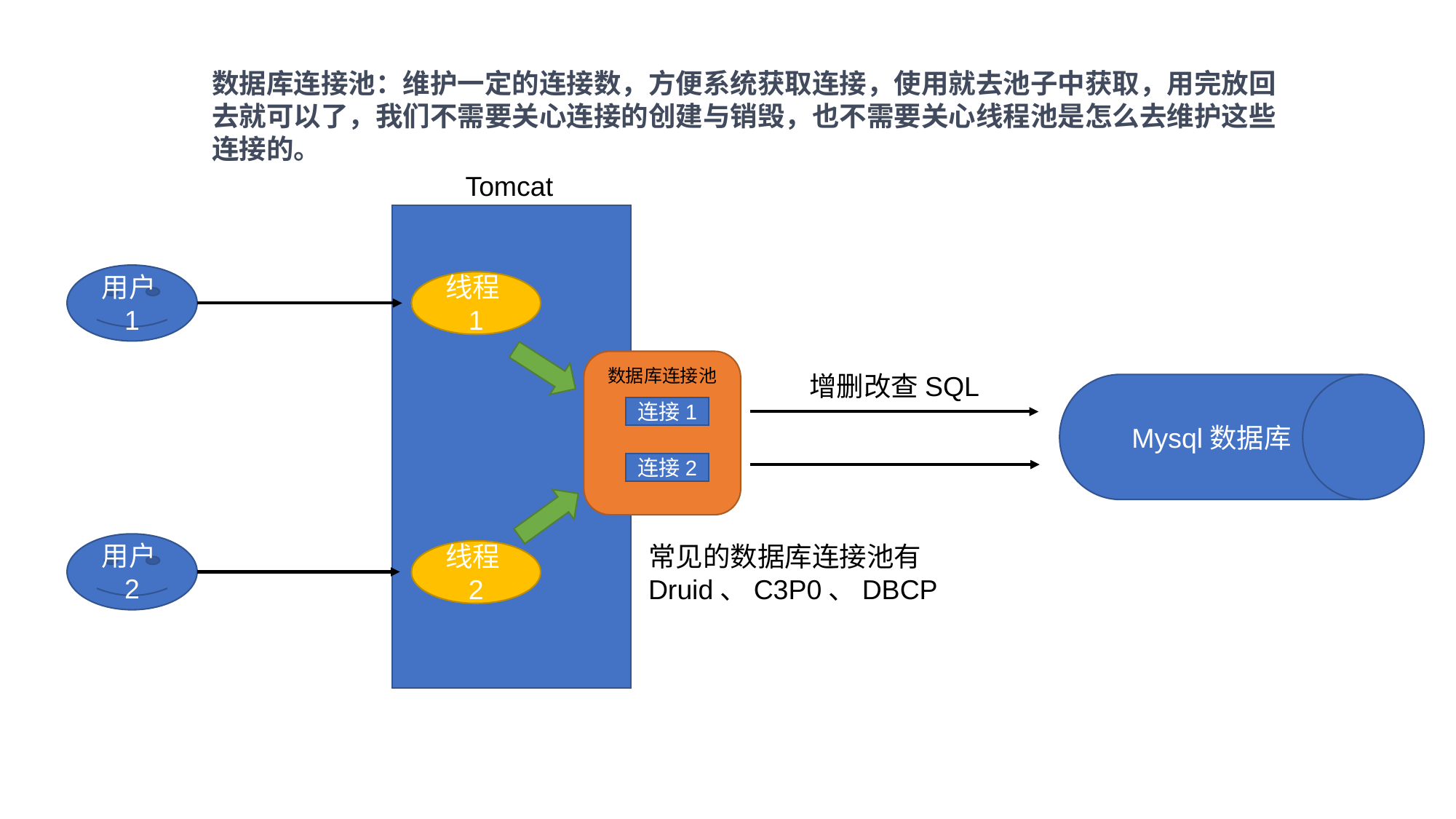

数据库连接池：维护一定的连接数，方便系统获取连接，使用就去池子中获取，用完放回去就可以了，我们不需要关心连接的创建与销毁，也不需要关心线程池是怎么去维护这些连接的。
Tomcat

用户1
线程1

数据库连接池
增删改查SQL
Mysql数据库
连接1
连接2

用户2
常见的数据库连接池有Druid、C3P0、DBCP
线程2